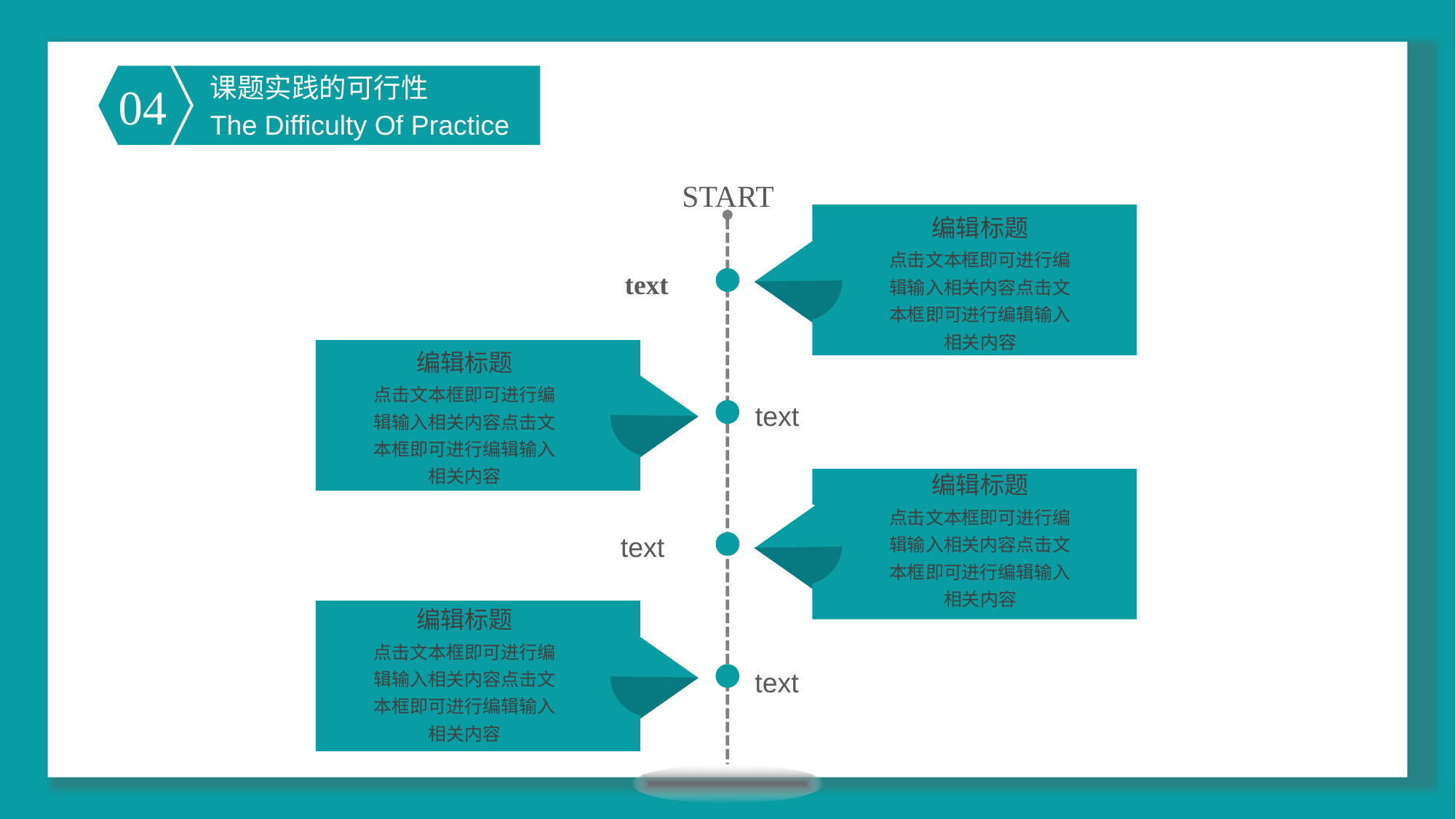

课题实践的可行性

04
The Difficulty Of Practice
START

编辑标题

点击文本框即可进行编辑输入相关内容点击文本框即可进行编辑输入相关内容
text

编辑标题

点击文本框即可进行编辑输入相关内容点击文本框即可进行编辑输入相关内容
text

编辑标题

点击文本框即可进行编辑输入相关内容点击文本框即可进行编辑输入相关内容

text

编辑标题

点击文本框即可进行编辑输入相关内容点击文本框即可进行编辑输入相关内容
text